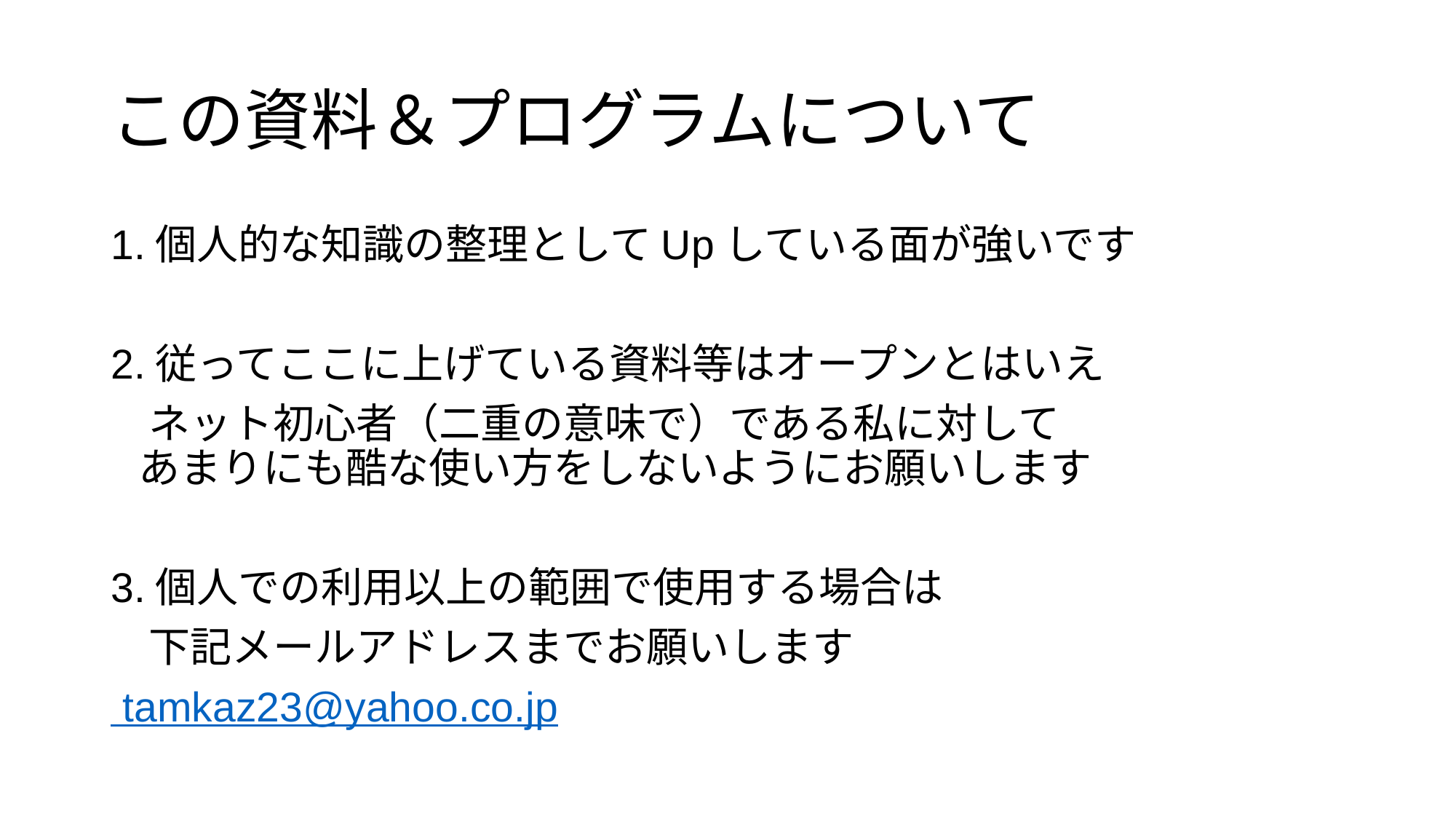

# この資料＆プログラムについて
1.個人的な知識の整理としてUpしている面が強いです

2.従ってここに上げている資料等はオープンとはいえ
   ネット初心者（二重の意味で）である私に対して
   あまりにも酷な使い方をしないようにお願いします

3.個人での利用以上の範囲で使用する場合は
   下記メールアドレスまでお願いします
 tamkaz23@yahoo.co.jp